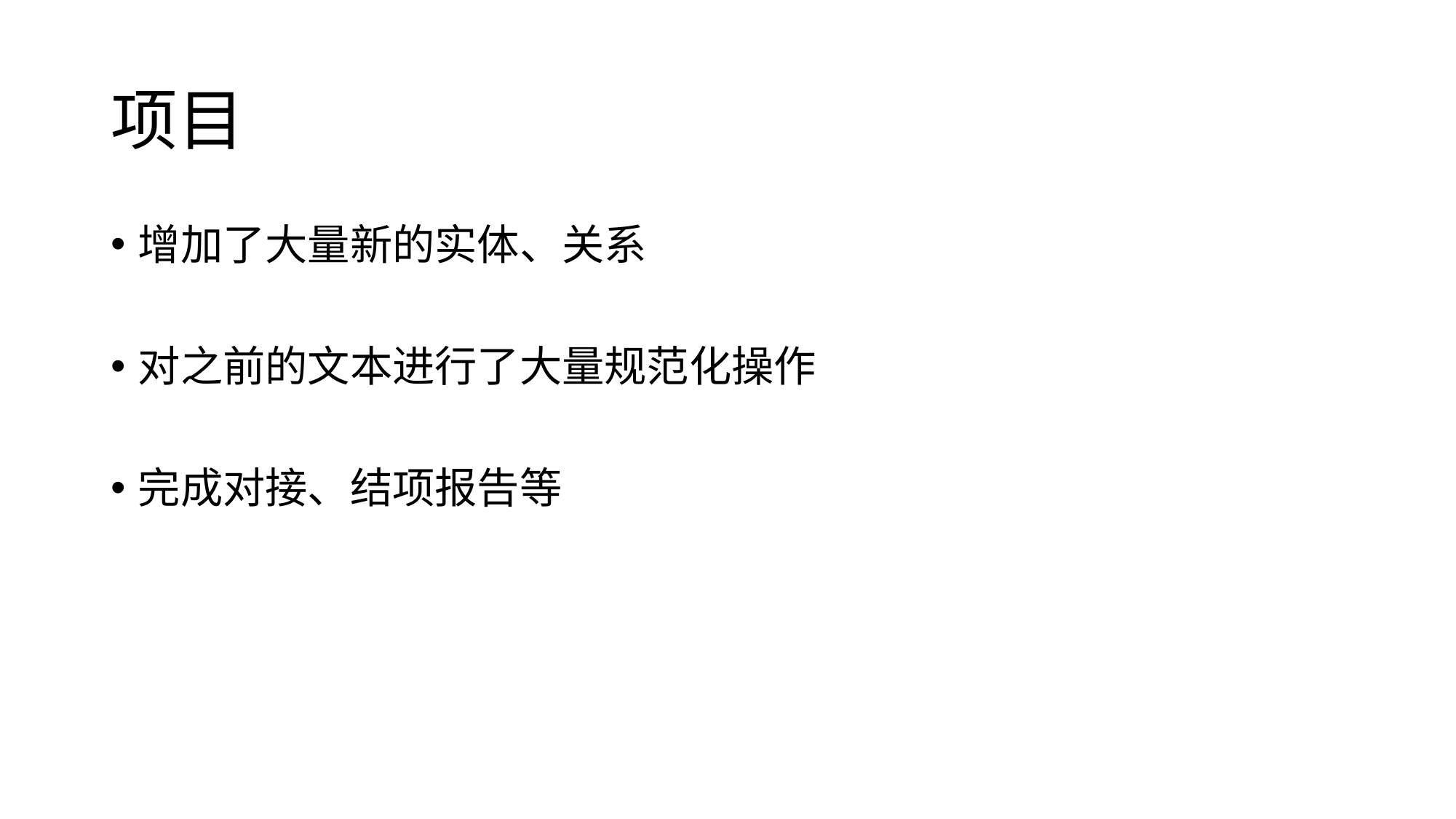

# 项目
增加了大量新的实体、关系

对之前的文本进行了大量规范化操作

完成对接、结项报告等